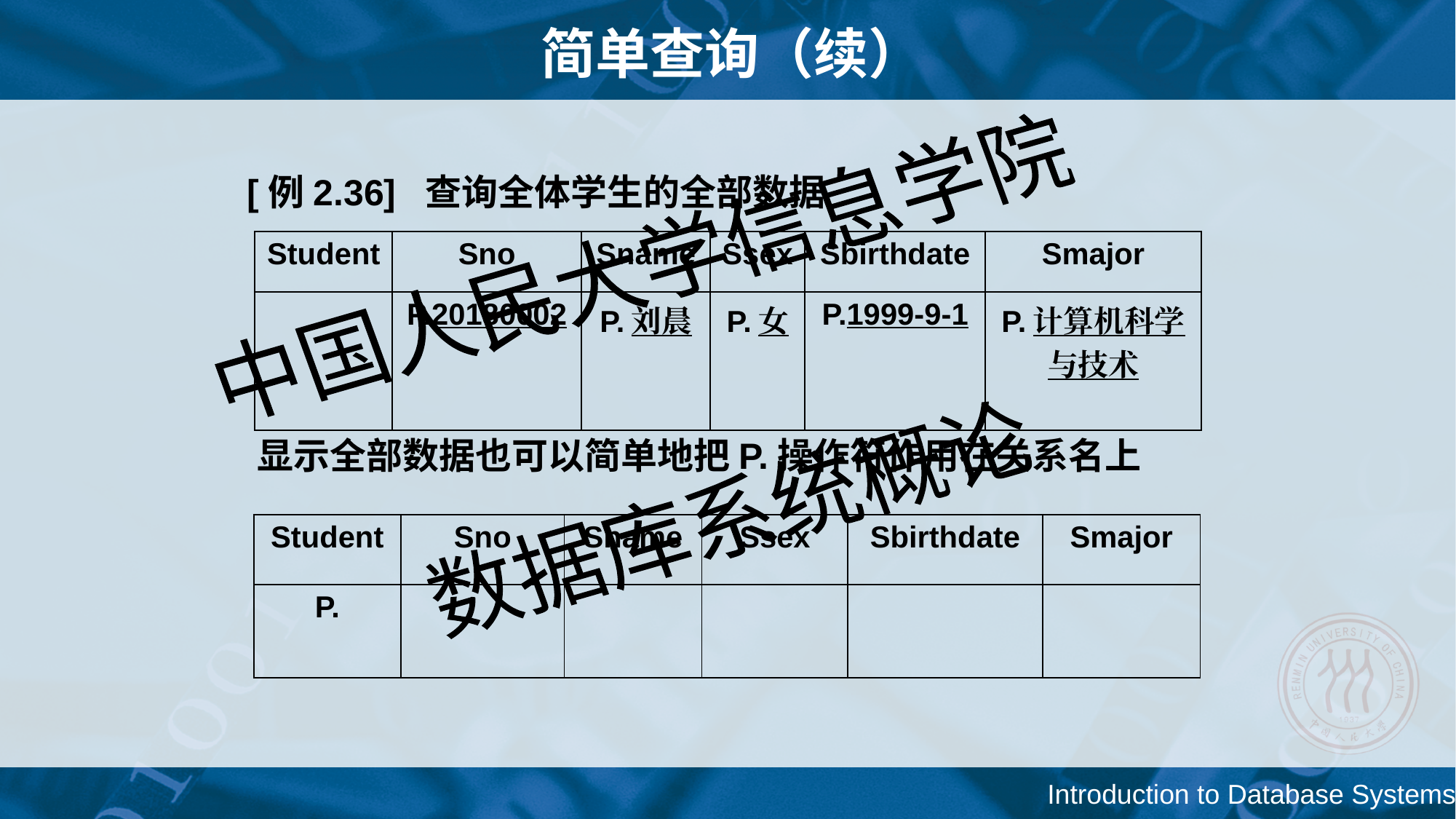

# 简单查询（续）
[例2.36]  查询全体学生的全部数据
| Student | Sno | Sname | Ssex | Sbirthdate | Smajor |
| --- | --- | --- | --- | --- | --- |
|  | P.20180002 | P.刘晨 | P.女 | P.1999-9-1 | P.计算机科学与技术 |
显示全部数据也可以简单地把P.操作符作用在关系名上
| Student | Sno | Sname | Ssex | Sbirthdate | Smajor |
| --- | --- | --- | --- | --- | --- |
| P. |  |  |  |  |  |